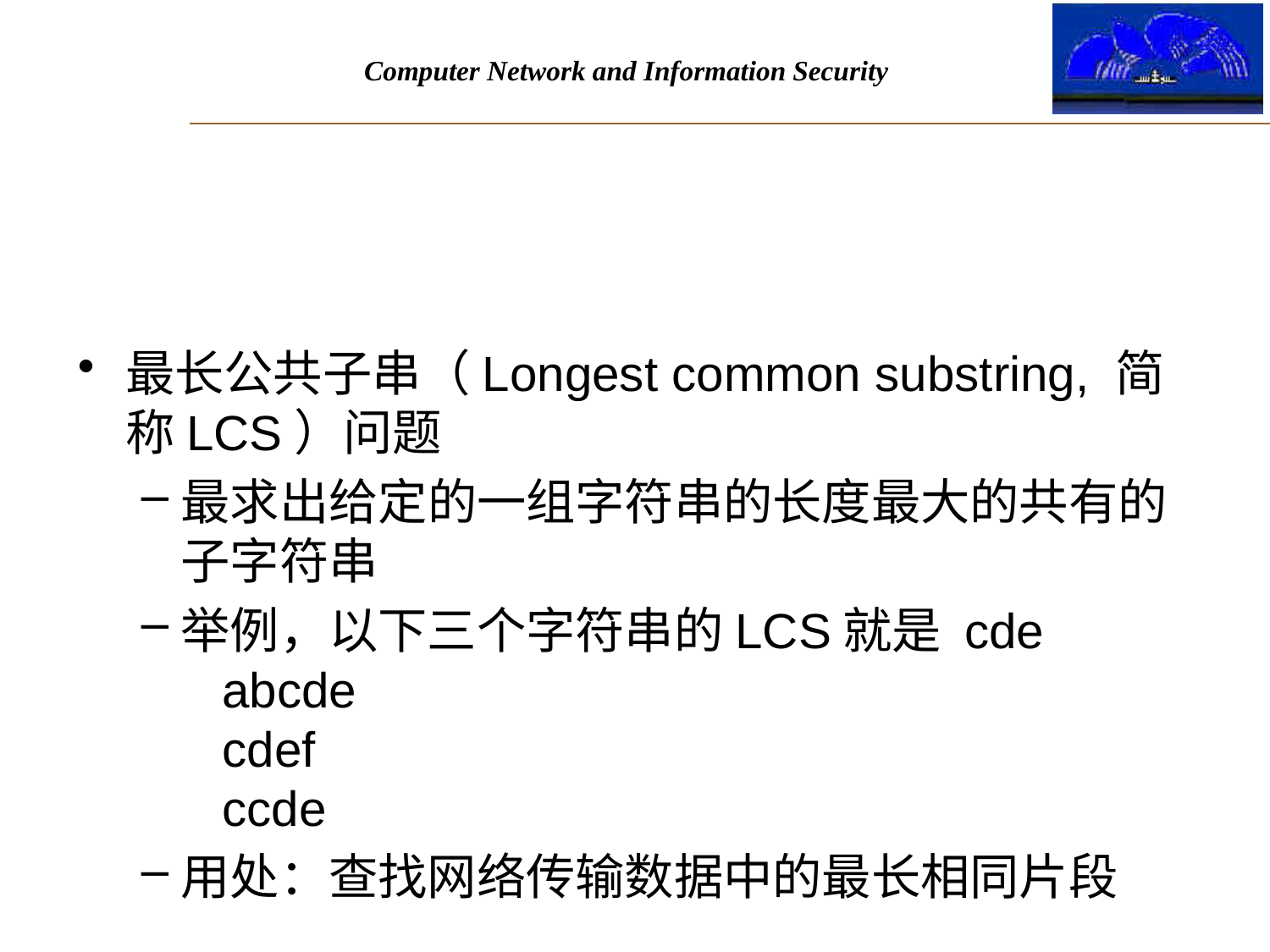

#
最长公共子串（Longest common substring, 简称LCS）问题
最求出给定的一组字符串的长度最大的共有的子字符串
举例，以下三个字符串的LCS就是 cde
   abcde 
   cdef 
   ccde
用处：查找网络传输数据中的最长相同片段